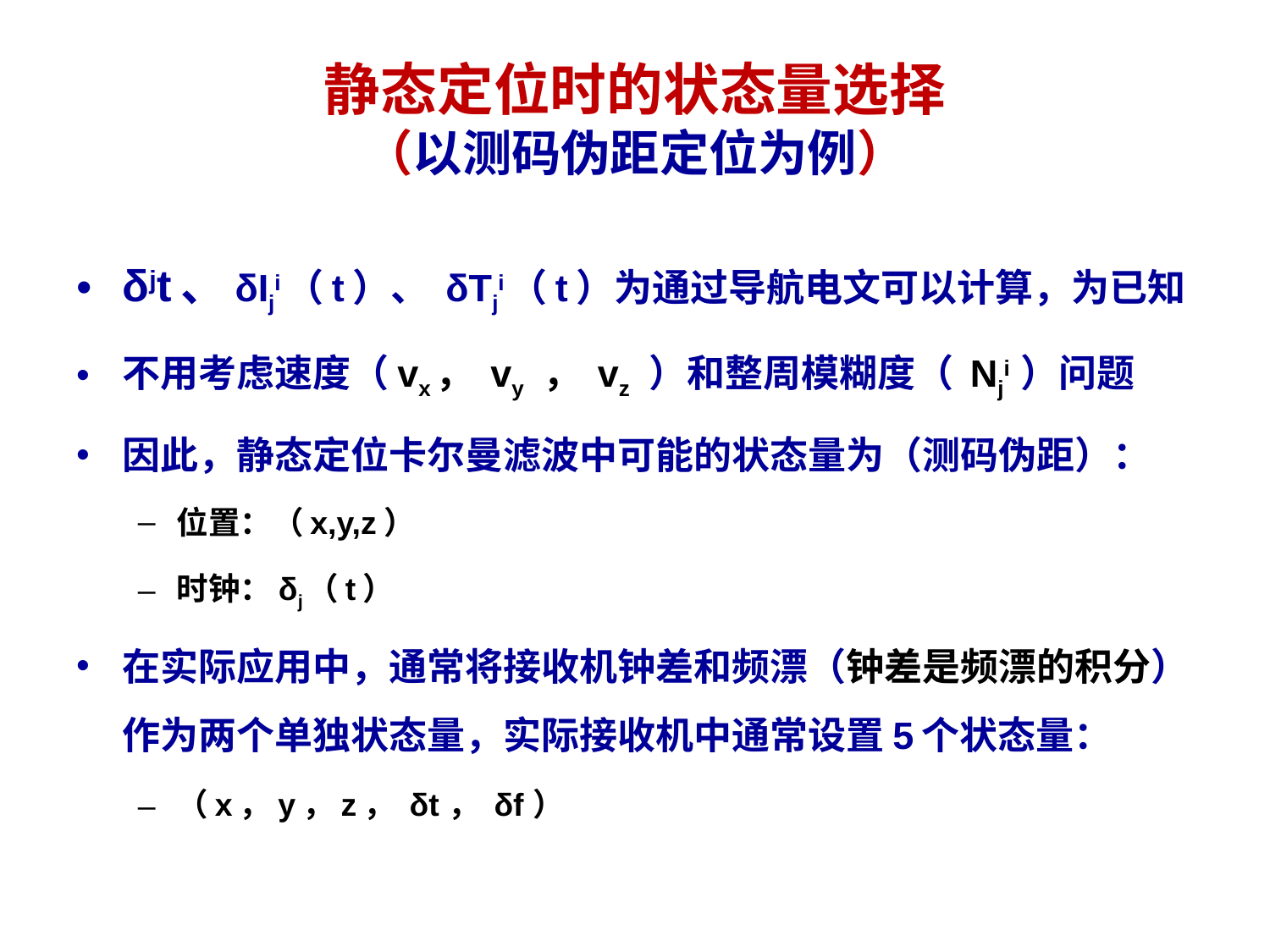

# 静态定位时的状态量选择 （以测码伪距定位为例）
δjt、δIji（t）、 δTji（t）为通过导航电文可以计算，为已知
不用考虑速度（vx， vy ， vz ）和整周模糊度（ Nji ）问题
因此，静态定位卡尔曼滤波中可能的状态量为（测码伪距）：
位置：（x,y,z）
时钟：δj（t）
在实际应用中，通常将接收机钟差和频漂（钟差是频漂的积分）作为两个单独状态量，实际接收机中通常设置5个状态量：
（x，y，z， δt ， δf ）